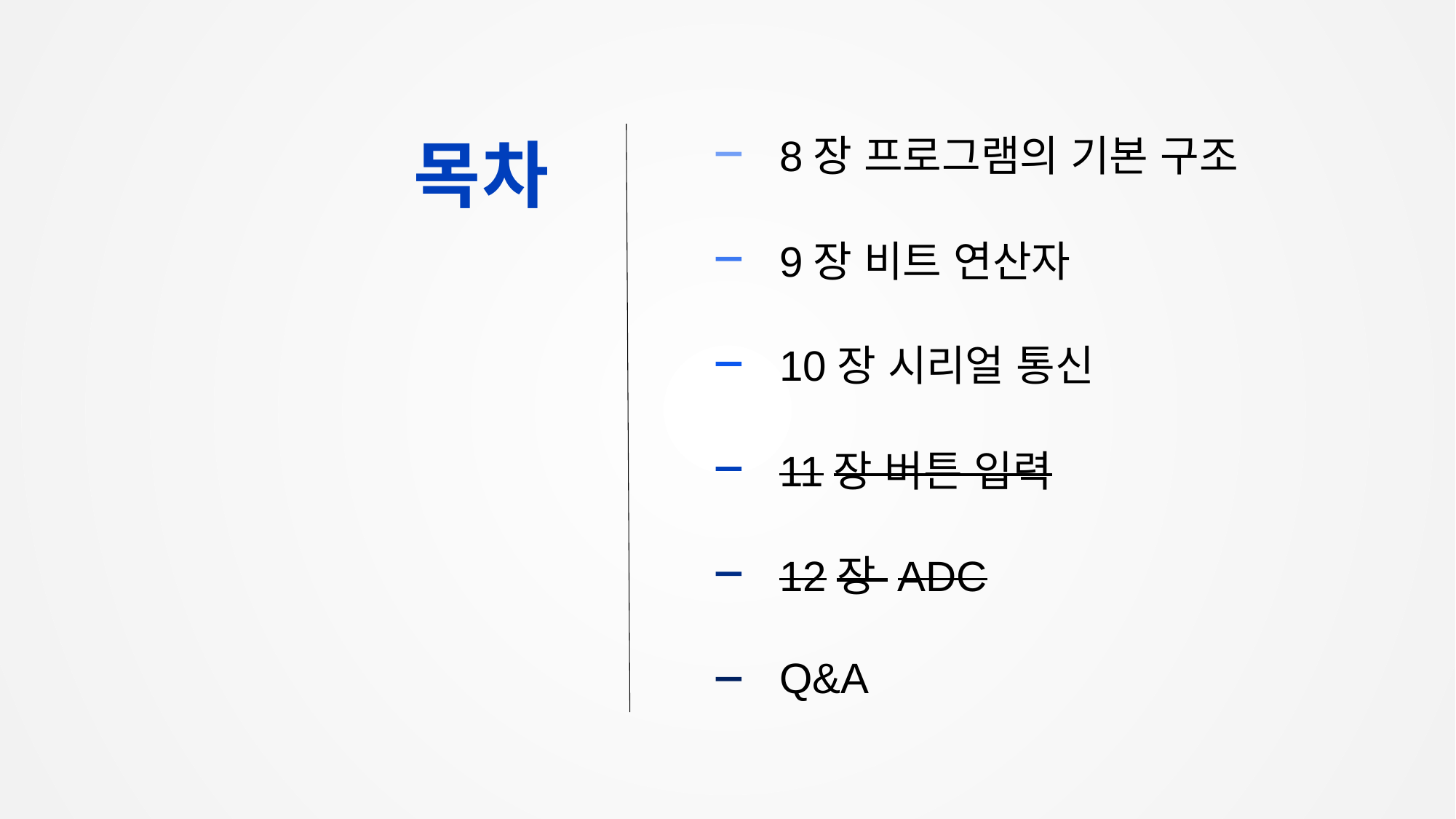

8장 프로그램의 기본 구조
목차

9장 비트 연산자

10장 시리얼 통신

11장 버튼 입력

12장 ADC

Q&A